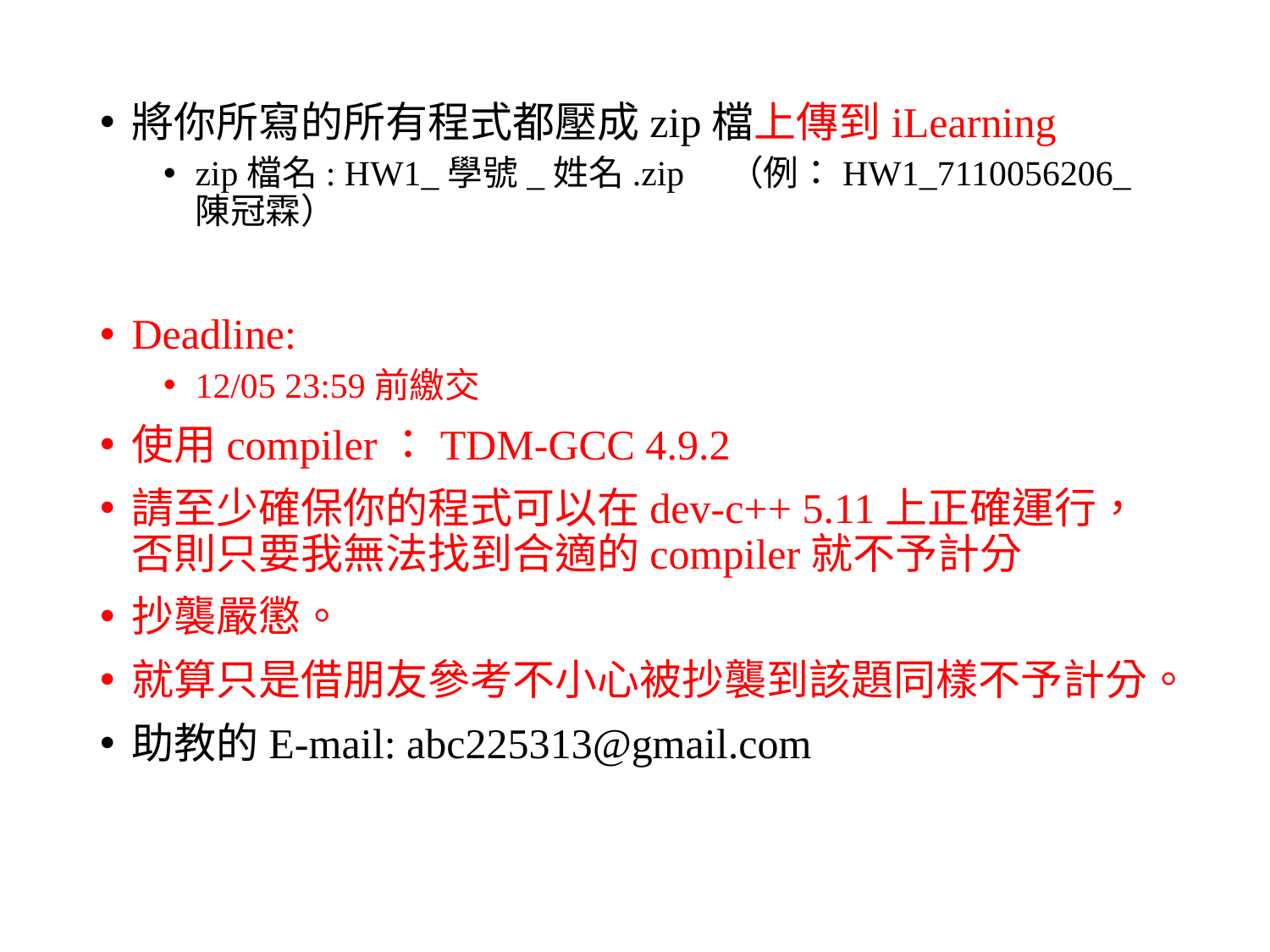

將你所寫的所有程式都壓成zip檔上傳到iLearning
zip檔名: HW1_學號_姓名.zip　（例：HW1_7110056206_陳冠霖）

Deadline:
12/05 23:59前繳交
使用compiler：TDM-GCC 4.9.2
請至少確保你的程式可以在dev-c++ 5.11上正確運行，否則只要我無法找到合適的compiler就不予計分
抄襲嚴懲。
就算只是借朋友參考不小心被抄襲到該題同樣不予計分。
助教的E-mail: abc225313@gmail.com